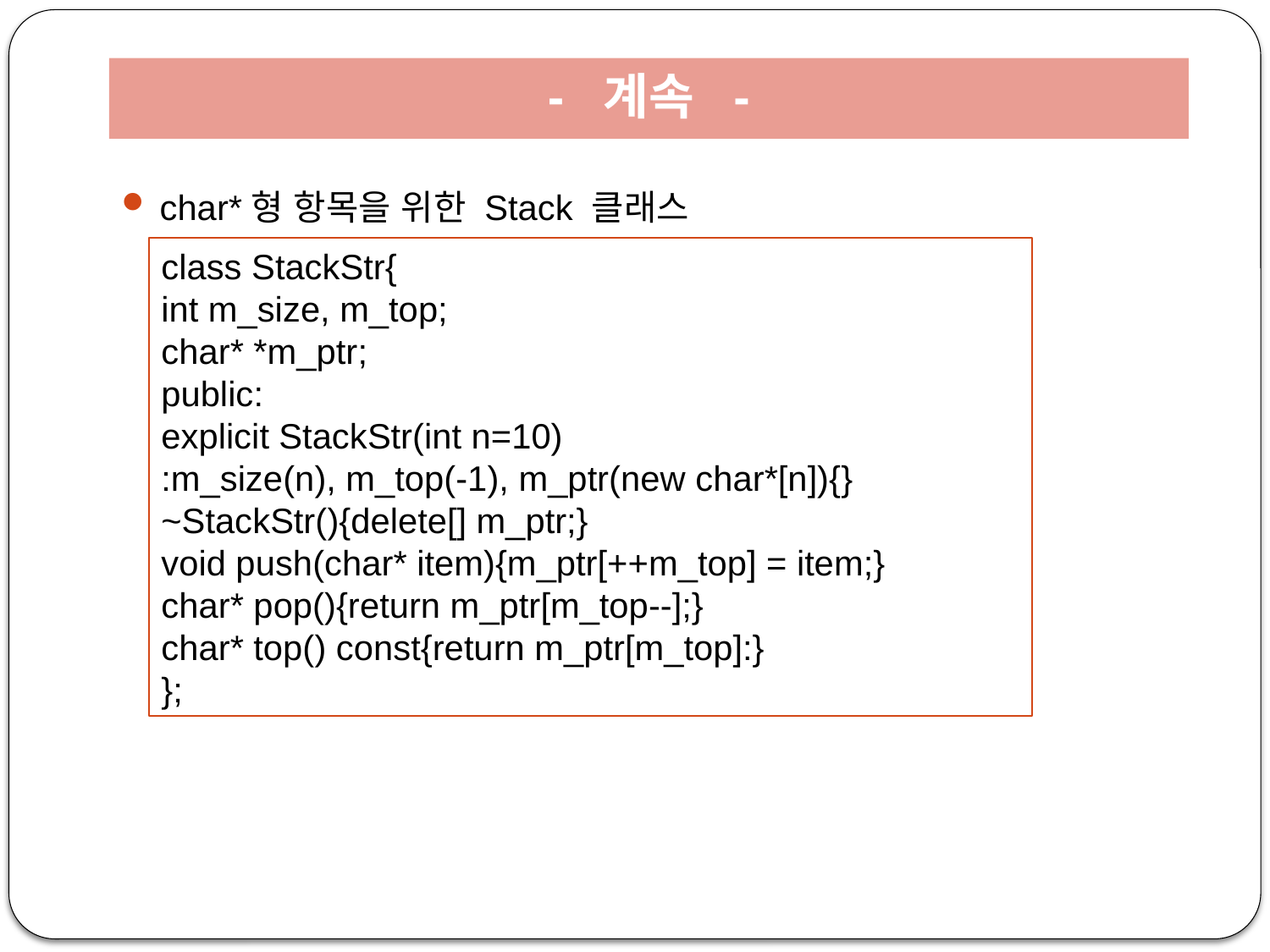

# -  계속  -
char*형 항목을 위한 Stack 클래스

class StackStr{
int m_size, m_top;
char* *m_ptr;
public:
explicit StackStr(int n=10)
:m_size(n), m_top(-1), m_ptr(new char*[n]){}
~StackStr(){delete[] m_ptr;}
void push(char* item){m_ptr[++m_top] = item;}
char* pop(){return m_ptr[m_top--];}
char* top() const{return m_ptr[m_top]:}
};